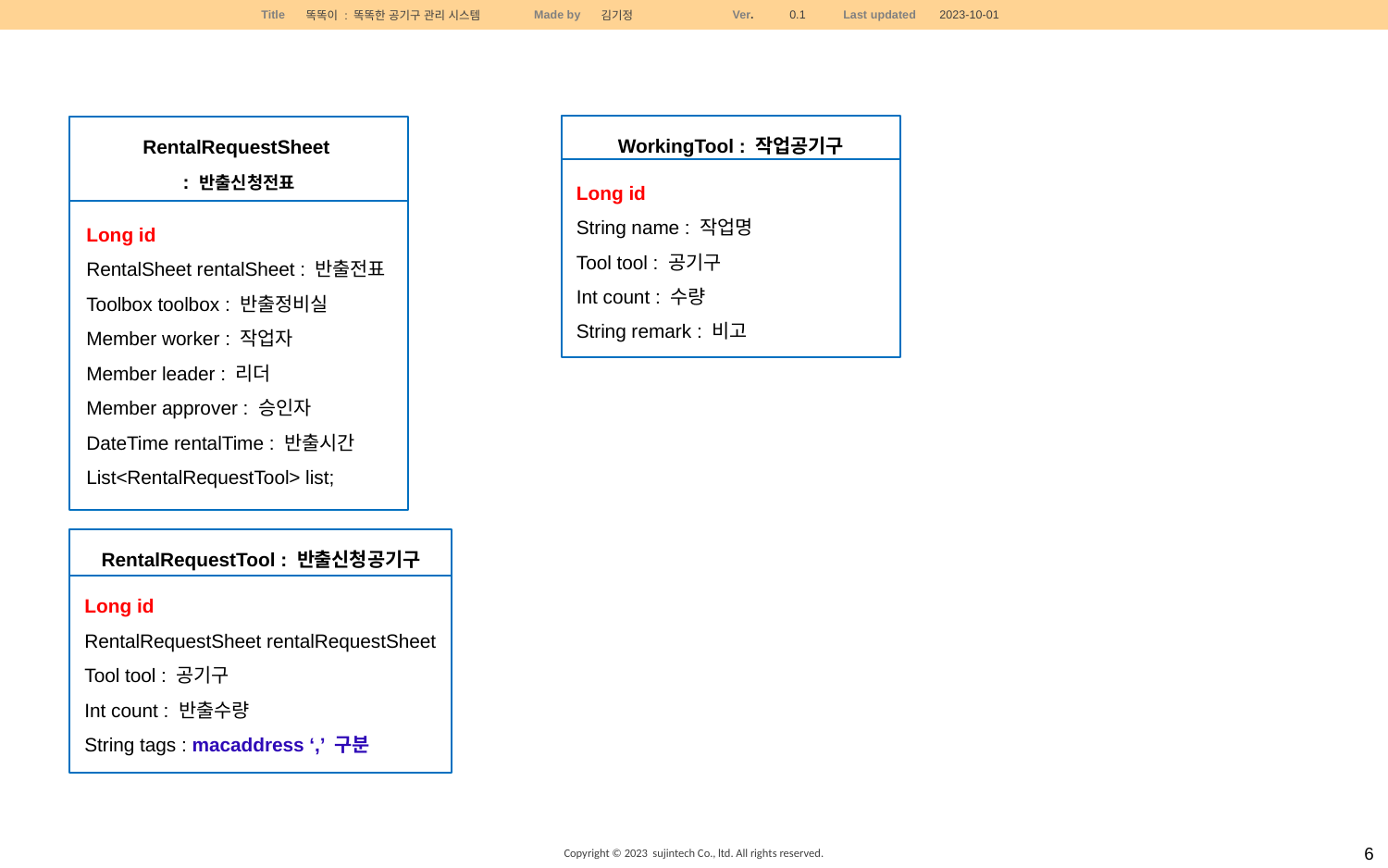

WorkingTool : 작업공기구

RentalRequestSheet
: 반출신청전표
Long id
String name : 작업명
Tool tool : 공기구
Int count : 수량
String remark : 비고
Long id
RentalSheet rentalSheet : 반출전표
Toolbox toolbox : 반출정비실
Member worker : 작업자
Member leader : 리더
Member approver : 승인자
DateTime rentalTime : 반출시간
List<RentalRequestTool> list;
RentalRequestTool : 반출신청공기구

Long id
RentalRequestSheet rentalRequestSheet
Tool tool : 공기구
Int count : 반출수량
String tags : macaddress ‘,’ 구분